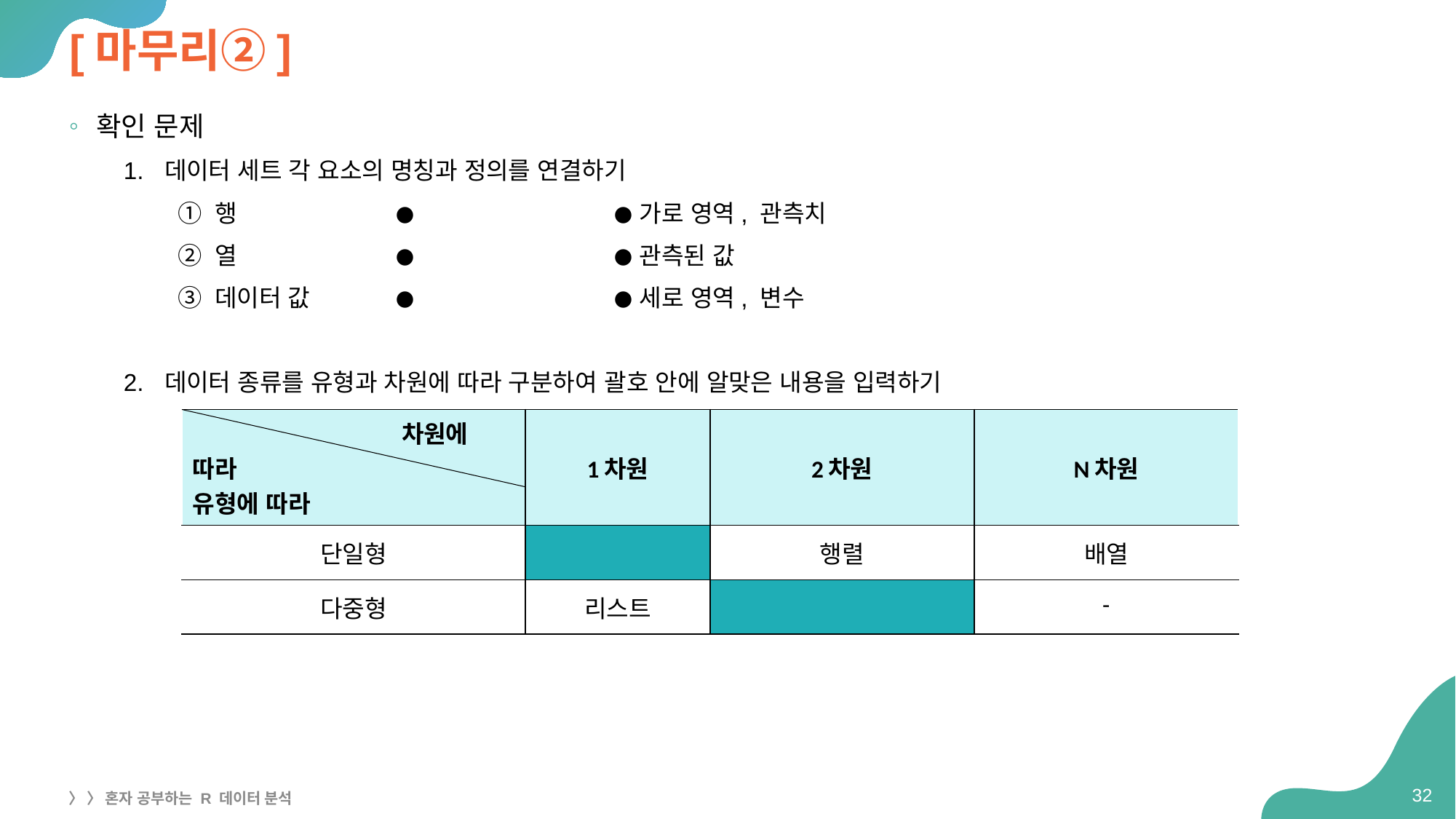

# [마무리②]
확인 문제
데이터 세트 각 요소의 명칭과 정의를 연결하기
① 행 		● 		● 가로 영역, 관측치
② 열 		● 		● 관측된 값
③ 데이터 값 	●		● 세로 영역, 변수

데이터 종류를 유형과 차원에 따라 구분하여 괄호 안에 알맞은 내용을 입력하기
| 차원에 따라 유형에 따라 | 1차원 | 2차원 | N차원 |
| --- | --- | --- | --- |
| 단일형 |  | 행렬 | 배열 |
| 다중형 | 리스트 |  | - |
32
〉 〉 혼자 공부하는 R 데이터 분석